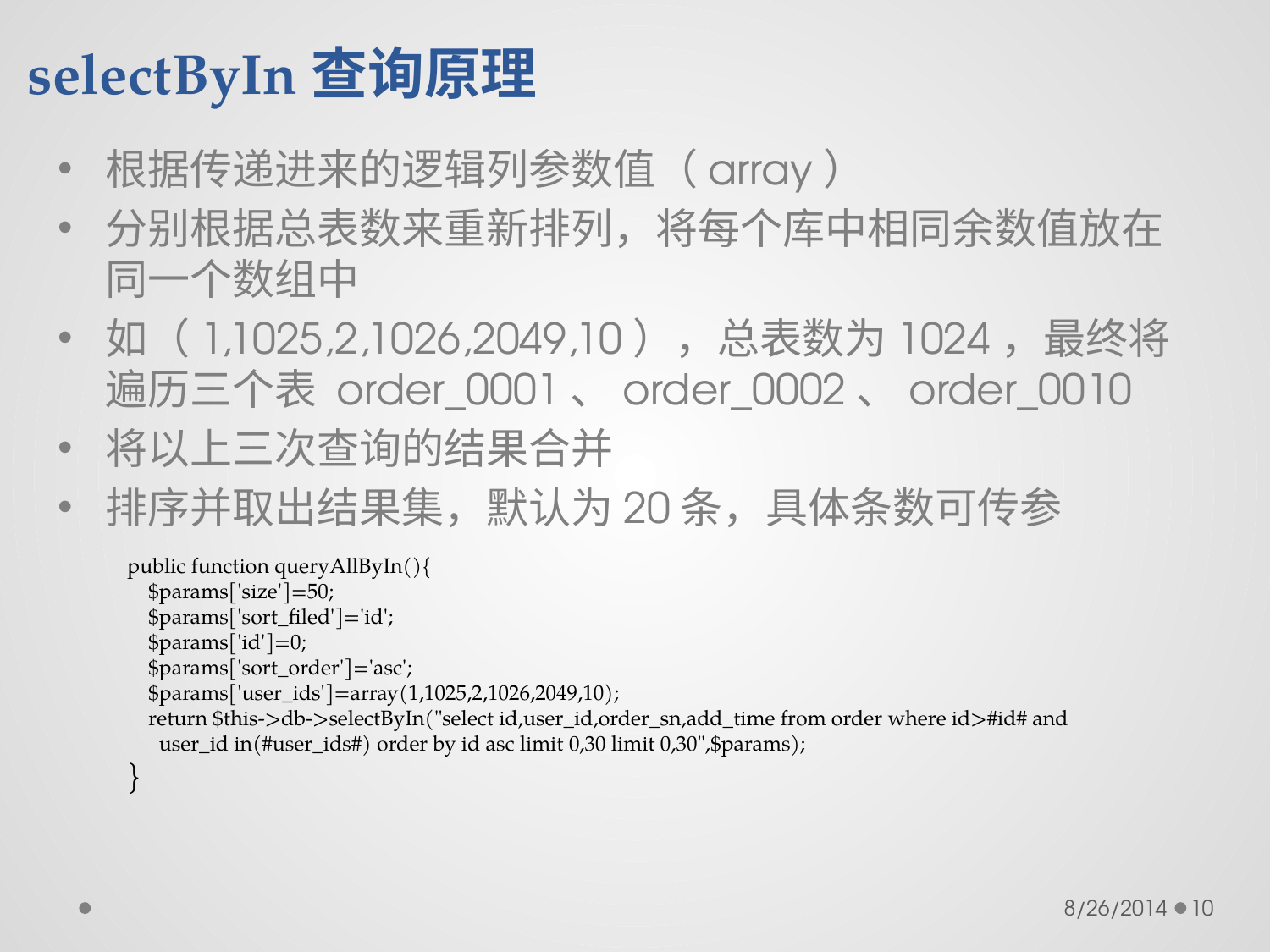

selectByIn查询原理
根据传递进来的逻辑列参数值（array）
分别根据总表数来重新排列，将每个库中相同余数值放在同一个数组中
如（1,1025,2,1026,2049,10），总表数为1024，最终将遍历三个表 order_0001、order_0002、order_0010
将以上三次查询的结果合并
排序并取出结果集，默认为20条，具体条数可传参

public function queryAllByIn(){
    $params['size']=50;
    $params['sort_filed']='id';
    $params['id']=0;
    $params['sort_order']='asc';
    $params['user_ids']=array(1,1025,2,1026,2049,10);
    return $this->db->selectByIn("select id,user_id,order_sn,add_time from order where id>#id# and       user_id in(#user_ids#) order by id asc limit 0,30 limit 0,30",$params);
}
8/26/2014
10